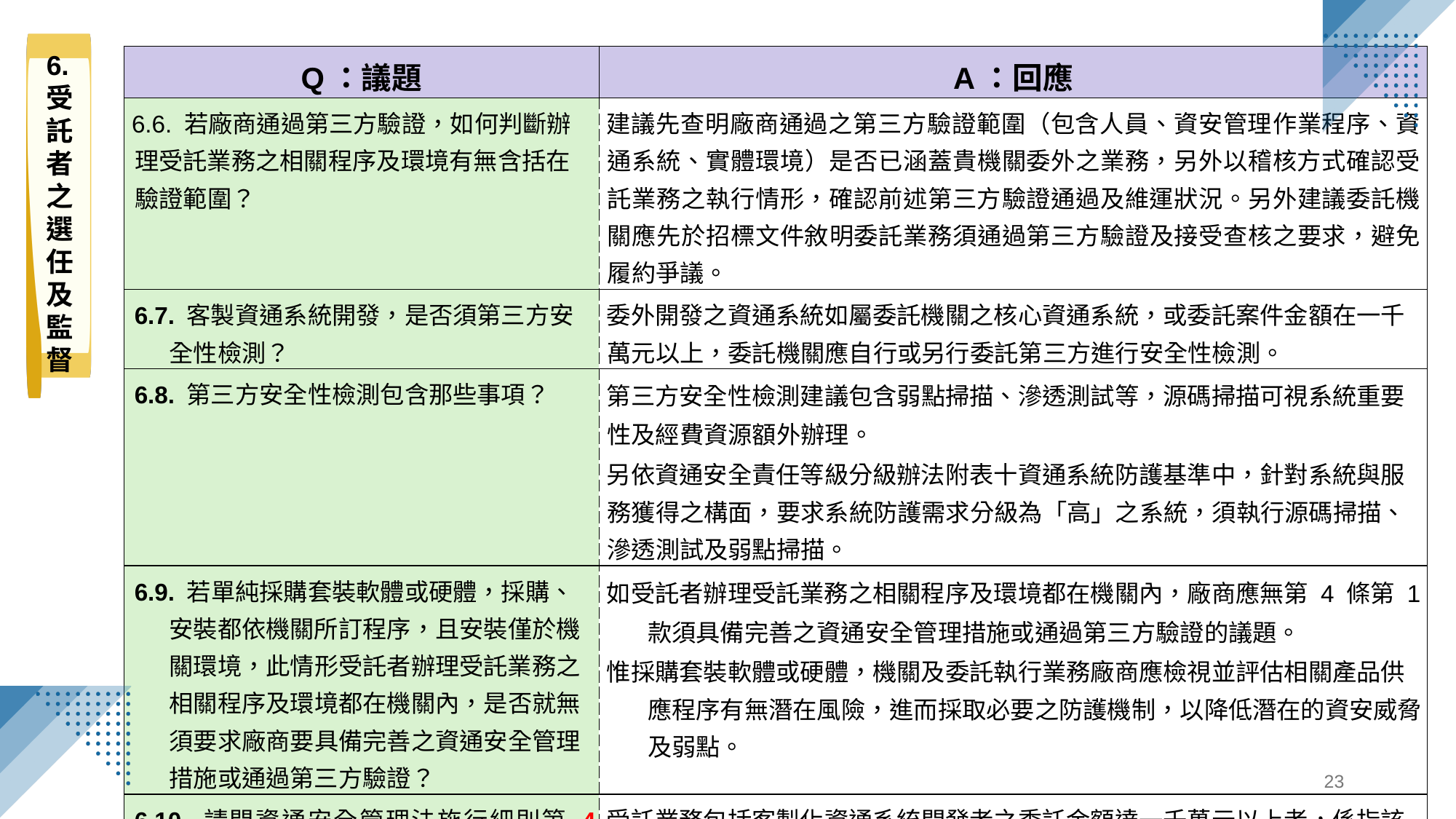

6.受託者之選任及監督

| Q：議題 | A：回應 |
| --- | --- |
| 6.6. 若廠商通過第三方驗證，如何判斷辦理受託業務之相關程序及環境有無含括在驗證範圍？ | 建議先查明廠商通過之第三方驗證範圍（包含人員、資安管理作業程序、資通系統、實體環境）是否已涵蓋貴機關委外之業務，另外以稽核方式確認受託業務之執行情形，確認前述第三方驗證通過及維運狀況。另外建議委託機關應先於招標文件敘明委託業務須通過第三方驗證及接受查核之要求，避免履約爭議。 |
| 6.7. 客製資通系統開發，是否須第三方安全性檢測？ | 委外開發之資通系統如屬委託機關之核心資通系統，或委託案件金額在一千萬元以上，委託機關應自行或另行委託第三方進行安全性檢測。 |
| 6.8. 第三方安全性檢測包含那些事項？ | 第三方安全性檢測建議包含弱點掃描、滲透測試等，源碼掃描可視系統重要性及經費資源額外辦理。 另依資通安全責任等級分級辦法附表十資通系統防護基準中，針對系統與服務獲得之構面，要求系統防護需求分級為「高」之系統，須執行源碼掃描、滲透測試及弱點掃描。 |
| 6.9. 若單純採購套裝軟體或硬體，採購、安裝都依機關所訂程序，且安裝僅於機關環境，此情形受託者辦理受託業務之相關程序及環境都在機關內，是否就無須要求廠商要具備完善之資通安全管理措施或通過第三方驗證？ | 如受託者辦理受託業務之相關程序及環境都在機關內，廠商應無第 4 條第 1 款須具備完善之資通安全管理措施或通過第三方驗證的議題。 惟採購套裝軟體或硬體，機關及委託執行業務廠商應檢視並評估相關產品供應程序有無潛在風險，進而採取必要之防護機制，以降低潛在的資安威脅及弱點。 |
| 6.10. 請問資通安全管理法施行細則第 4 條第 1 項第 5 款之規定，其委託金額達新臺幣一千萬元以上者，是僅有硬體設備，亦或涵蓋軟、硬體及人力？ | 受託業務包括客製化資通系統開發者之委託金額達一千萬元以上者，係指該採購案之採購金額，並未再區分軟硬體或服務之金額。 |

23